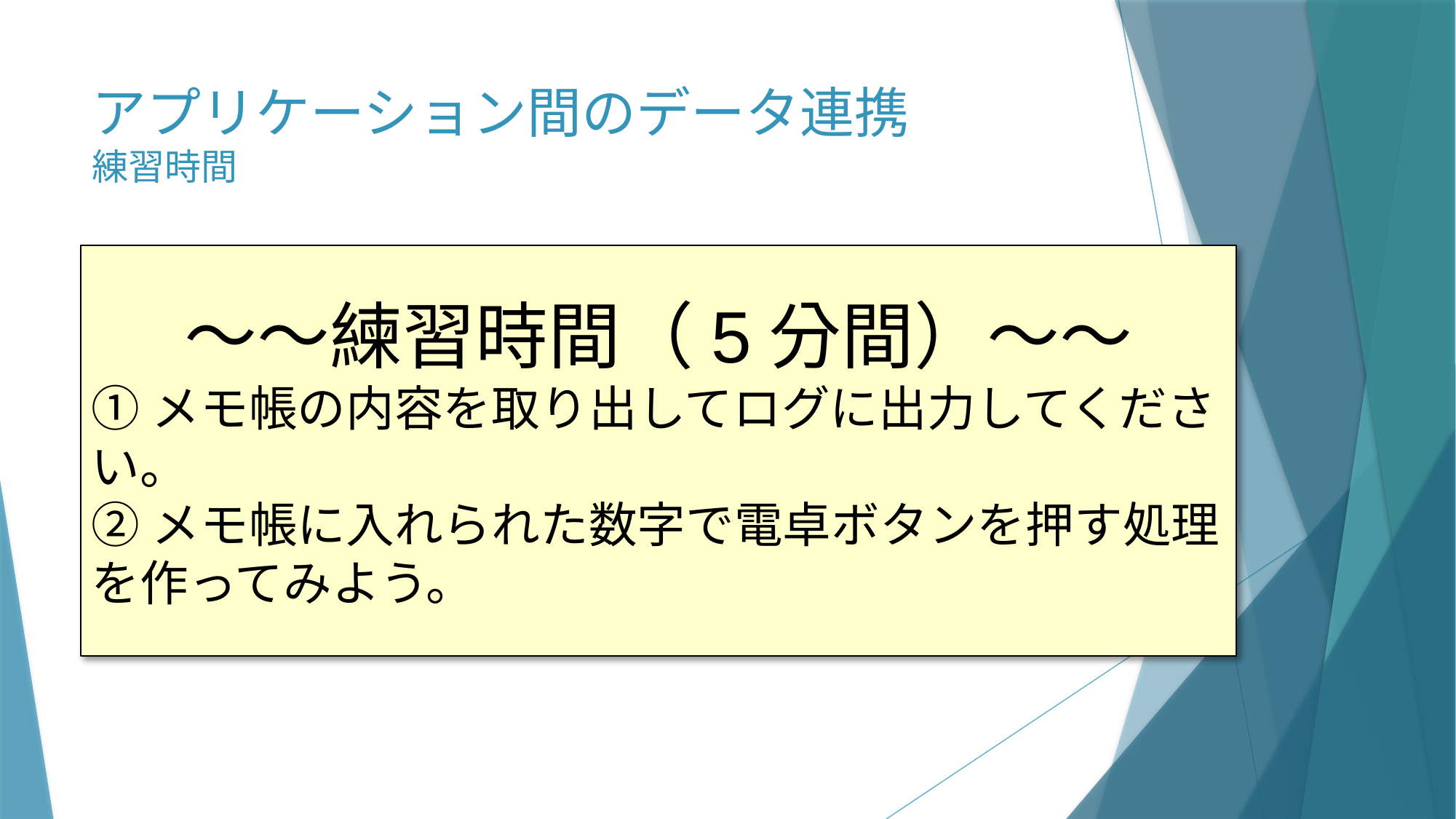

# アプリケーション間のデータ連携 練習時間
～～練習時間（5分間）～～
①メモ帳の内容を取り出してログに出力してください。
②メモ帳に入れられた数字で電卓ボタンを押す処理を作ってみよう。